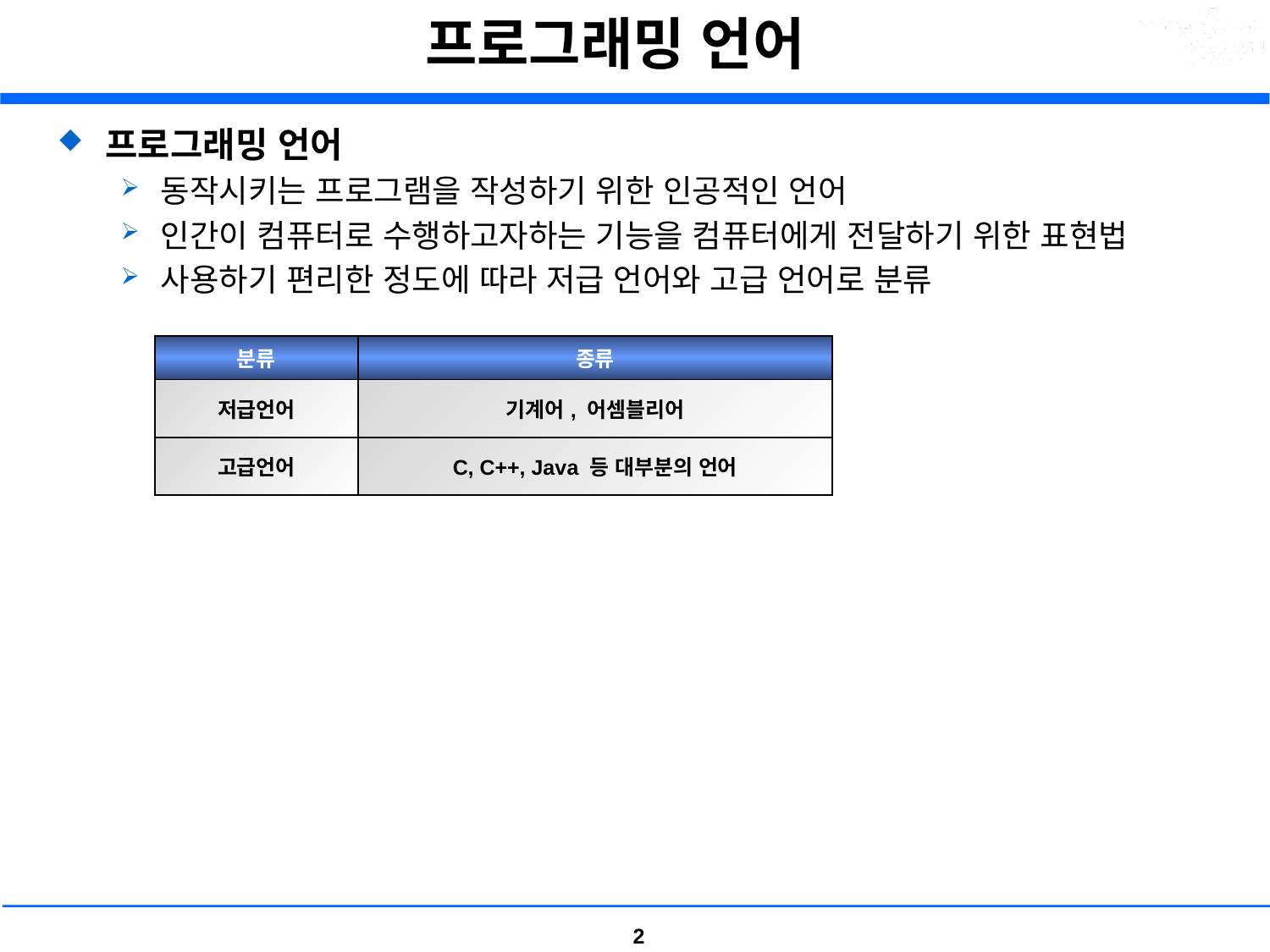

# 프로그래밍 언어
프로그래밍 언어
동작시키는 프로그램을 작성하기 위한 인공적인 언어
인간이 컴퓨터로 수행하고자하는 기능을 컴퓨터에게 전달하기 위한 표현법
사용하기 편리한 정도에 따라 저급 언어와 고급 언어로 분류

| 분류 | 종류 |
| --- | --- |
| 저급언어 | 기계어, 어셈블리어 |
| 고급언어 | C, C++, Java 등 대부분의 언어 |